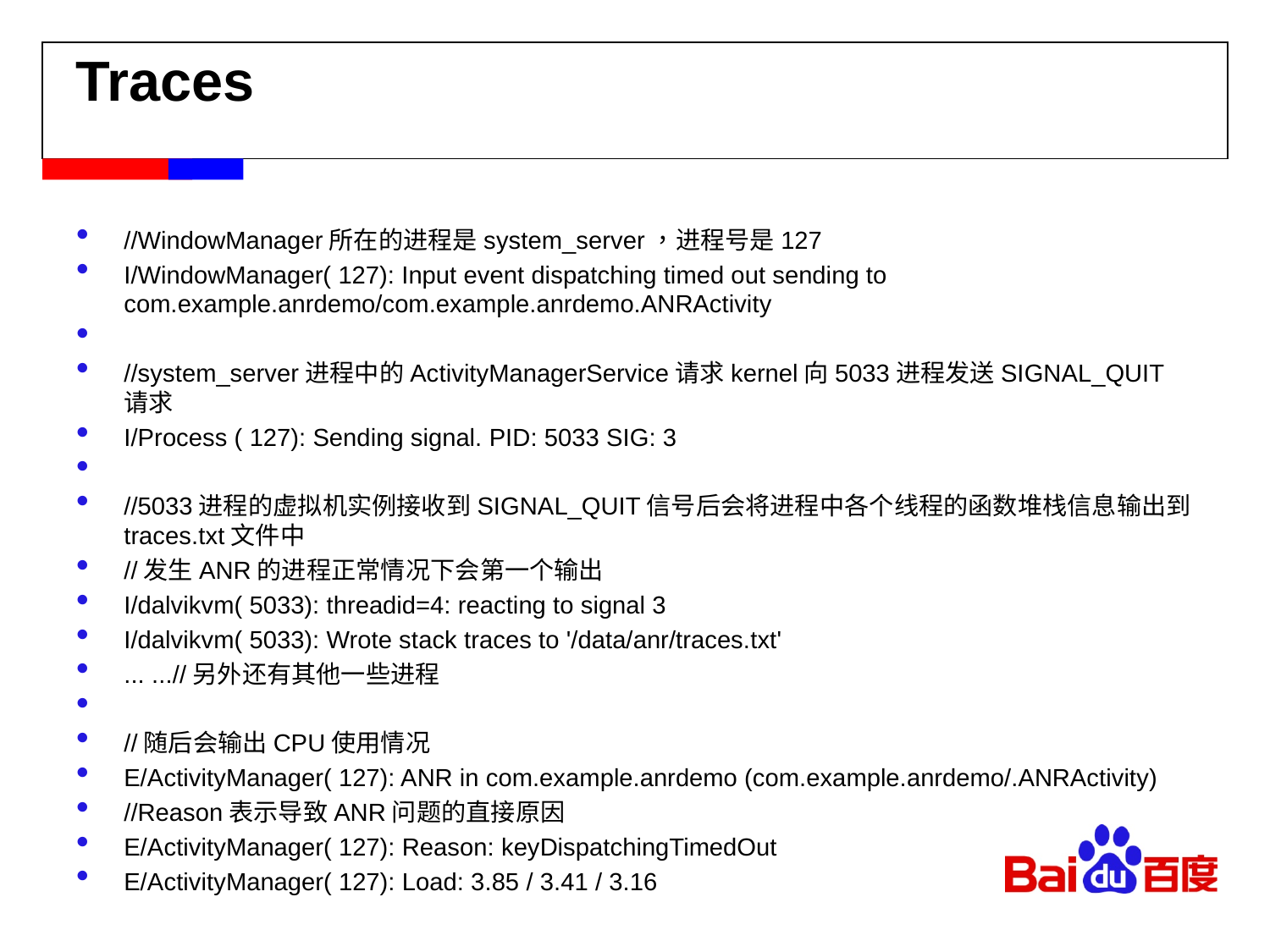

# Traces
//WindowManager所在的进程是system_server，进程号是127
I/WindowManager( 127): Input event dispatching timed out sending to com.example.anrdemo/com.example.anrdemo.ANRActivity

//system_server进程中的ActivityManagerService请求kernel向5033进程发送SIGNAL_QUIT请求
I/Process ( 127): Sending signal. PID: 5033 SIG: 3

//5033进程的虚拟机实例接收到SIGNAL_QUIT信号后会将进程中各个线程的函数堆栈信息输出到traces.txt文件中
//发生ANR的进程正常情况下会第一个输出
I/dalvikvm( 5033): threadid=4: reacting to signal 3
I/dalvikvm( 5033): Wrote stack traces to '/data/anr/traces.txt'
... ...//另外还有其他一些进程

//随后会输出CPU使用情况
E/ActivityManager( 127): ANR in com.example.anrdemo (com.example.anrdemo/.ANRActivity)
//Reason表示导致ANR问题的直接原因
E/ActivityManager( 127): Reason: keyDispatchingTimedOut
E/ActivityManager( 127): Load: 3.85 / 3.41 / 3.16